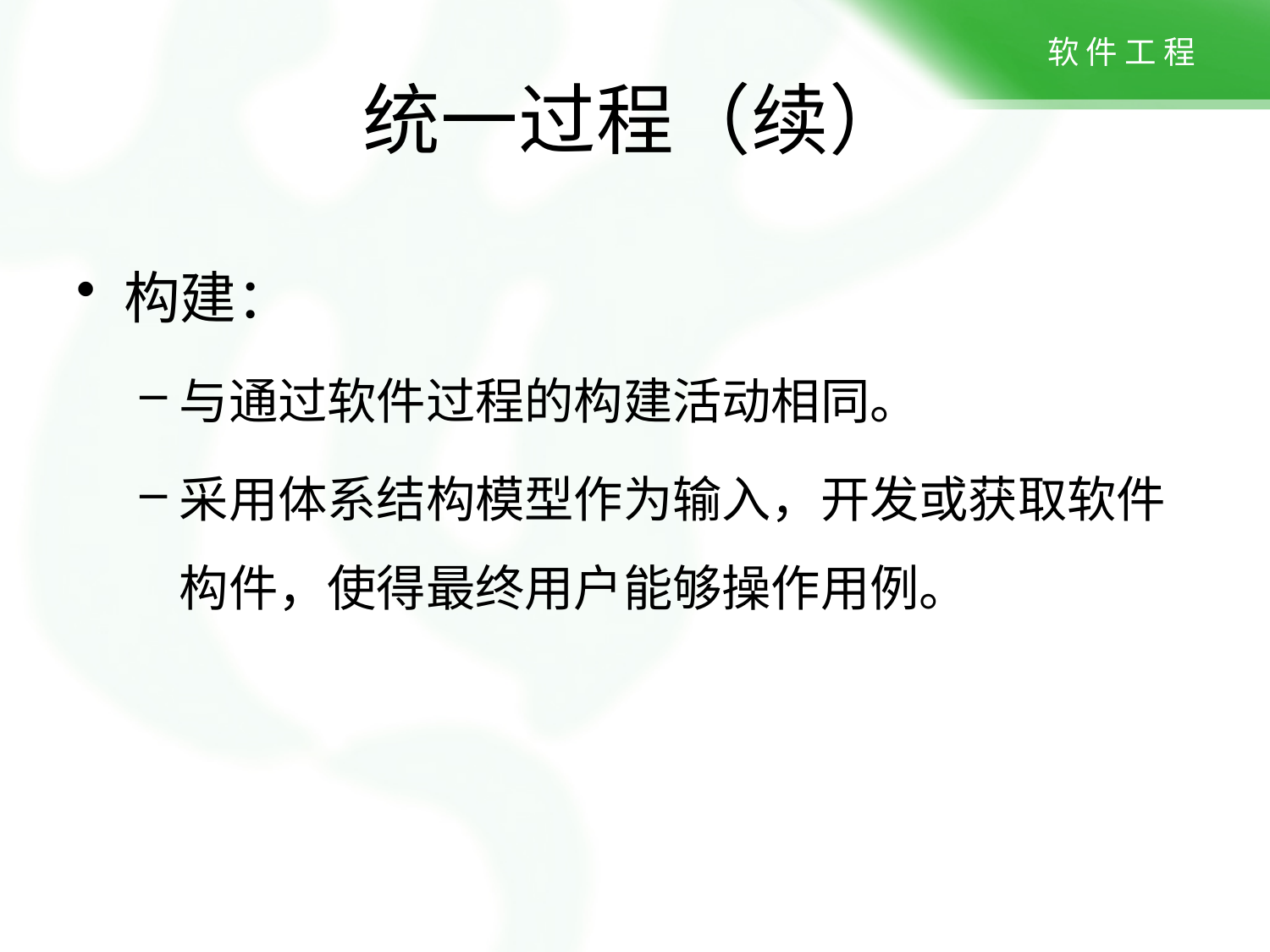

# 统一过程（续）
构建：
与通过软件过程的构建活动相同。
采用体系结构模型作为输入，开发或获取软件构件，使得最终用户能够操作用例。